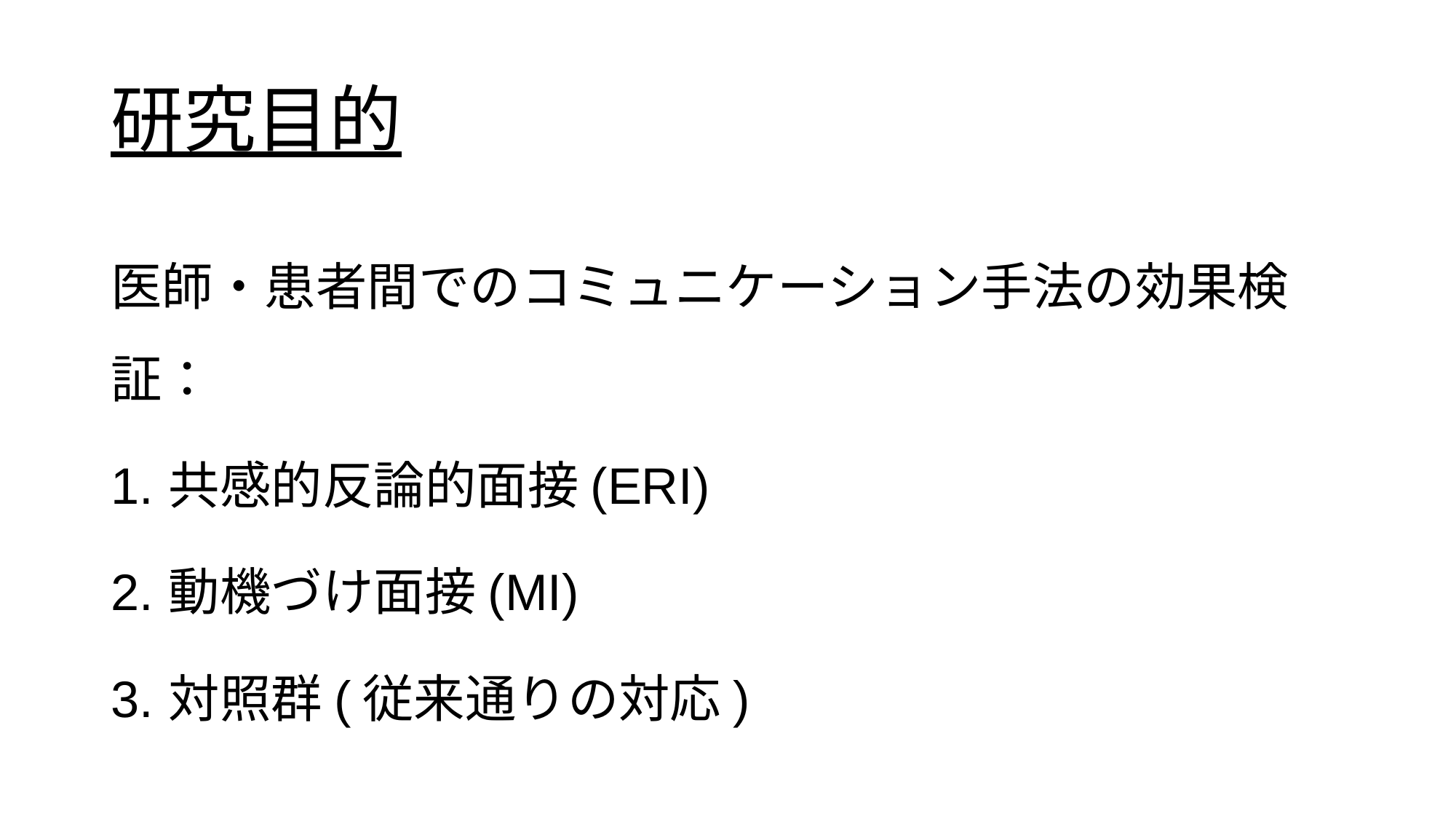

# 研究目的
医師・患者間でのコミュニケーション手法の効果検証：
共感的反論的面接(ERI)
動機づけ面接(MI)
対照群(従来通りの対応)